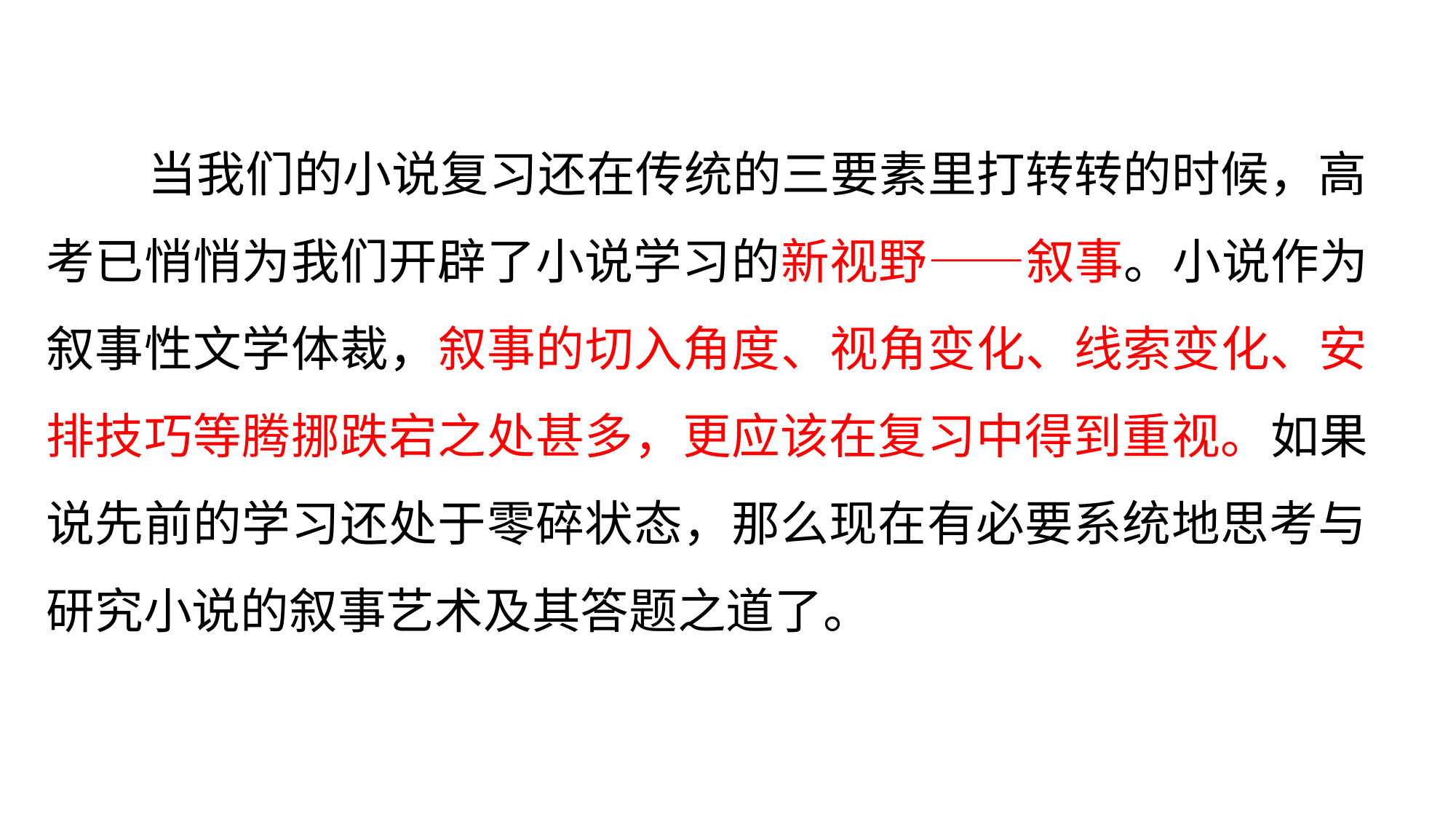

当我们的小说复习还在传统的三要素里打转转的时候，高考已悄悄为我们开辟了小说学习的新视野——叙事。小说作为叙事性文学体裁，叙事的切入角度、视角变化、线索变化、安排技巧等腾挪跌宕之处甚多，更应该在复习中得到重视。如果说先前的学习还处于零碎状态，那么现在有必要系统地思考与研究小说的叙事艺术及其答题之道了。